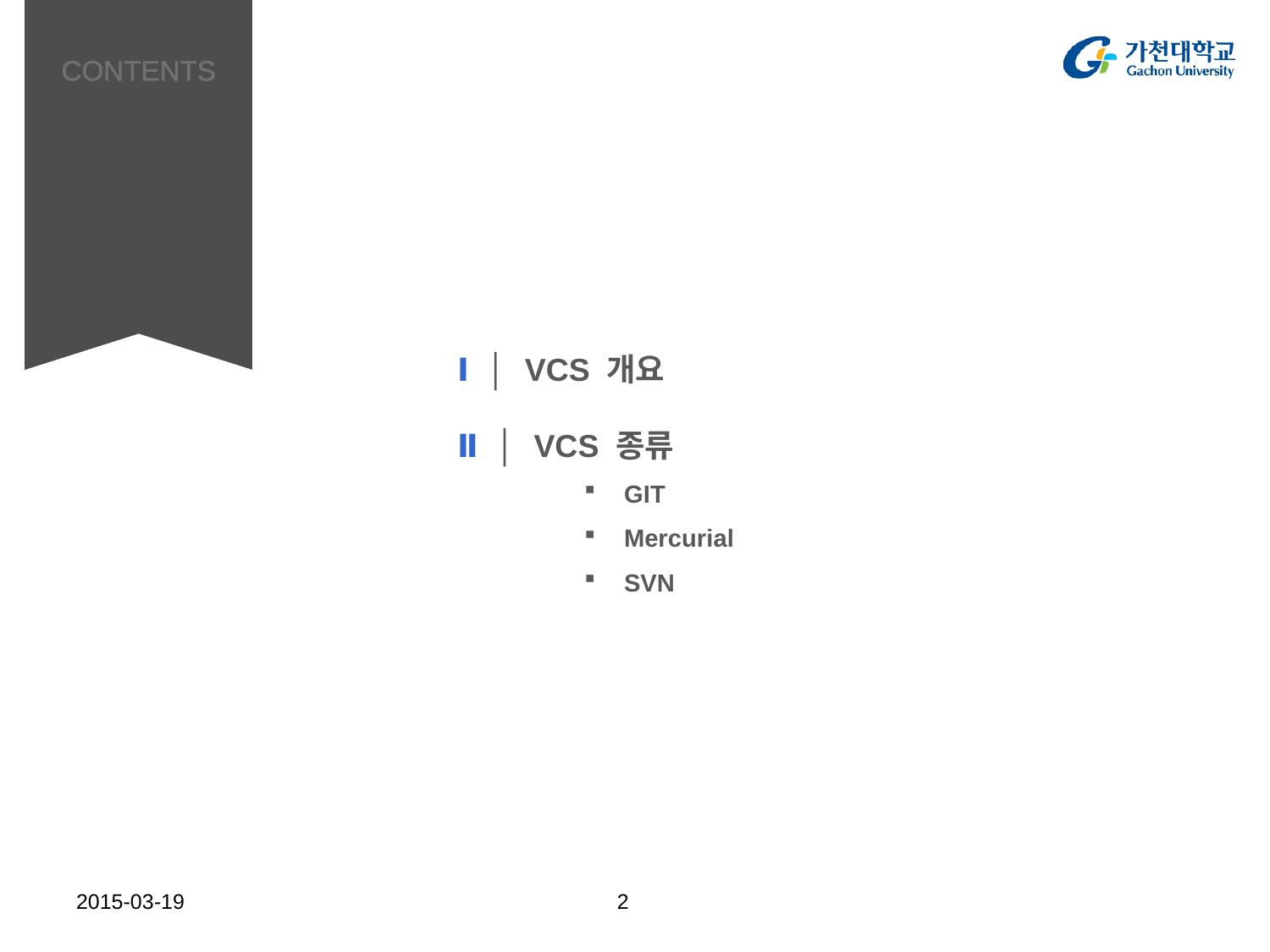

CONTENTS
Ⅰ  │  VCS 개요
Ⅱ  │  VCS 종류
GIT
Mercurial
SVN

2015-03-19
2